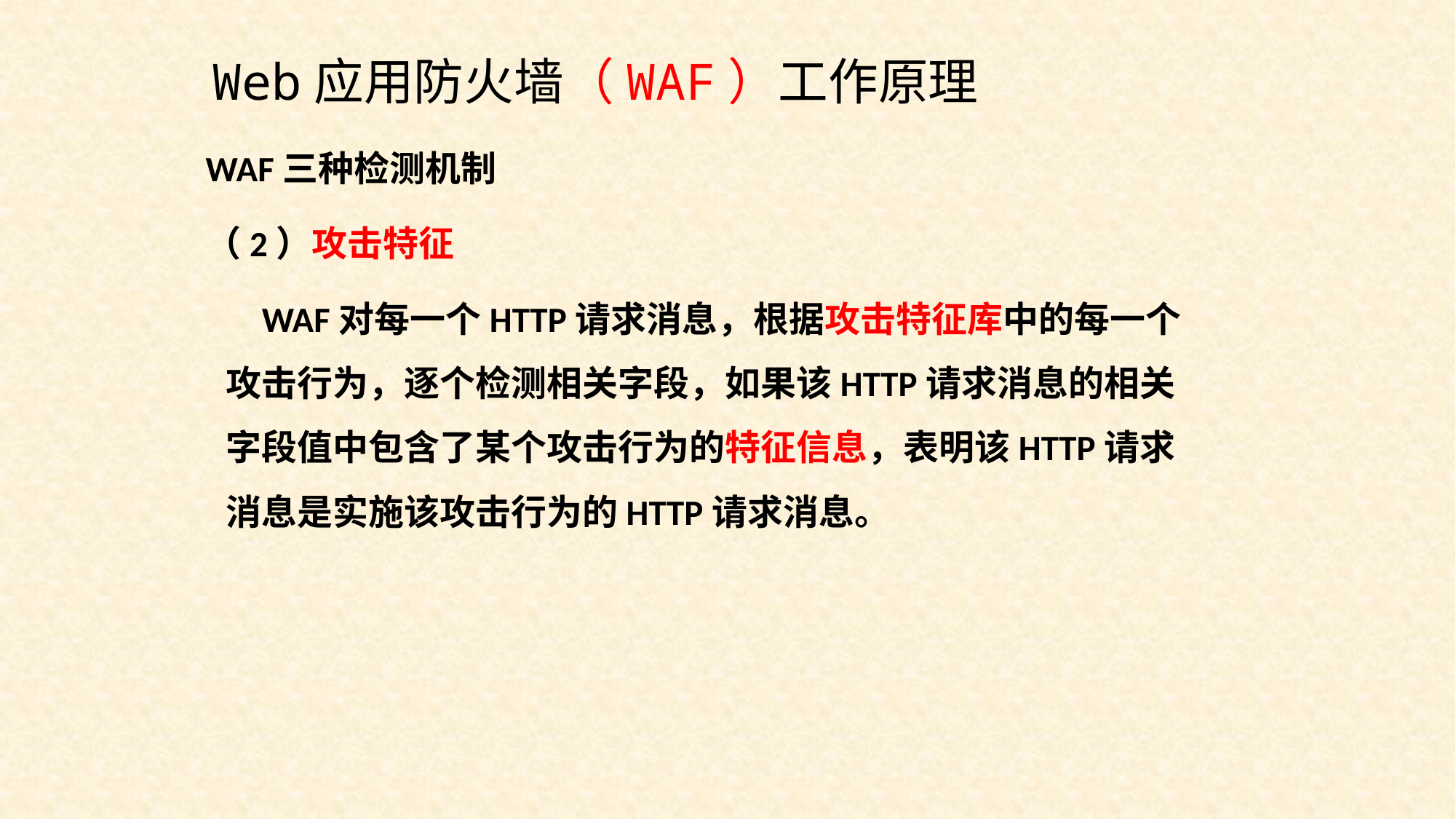

# Web应用防火墙（WAF）工作原理
WAF三种检测机制
（2）攻击特征
       WAF对每一个HTTP请求消息，根据攻击特征库中的每一个攻击行为，逐个检测相关字段，如果该HTTP请求消息的相关字段值中包含了某个攻击行为的特征信息，表明该HTTP请求消息是实施该攻击行为的HTTP请求消息。